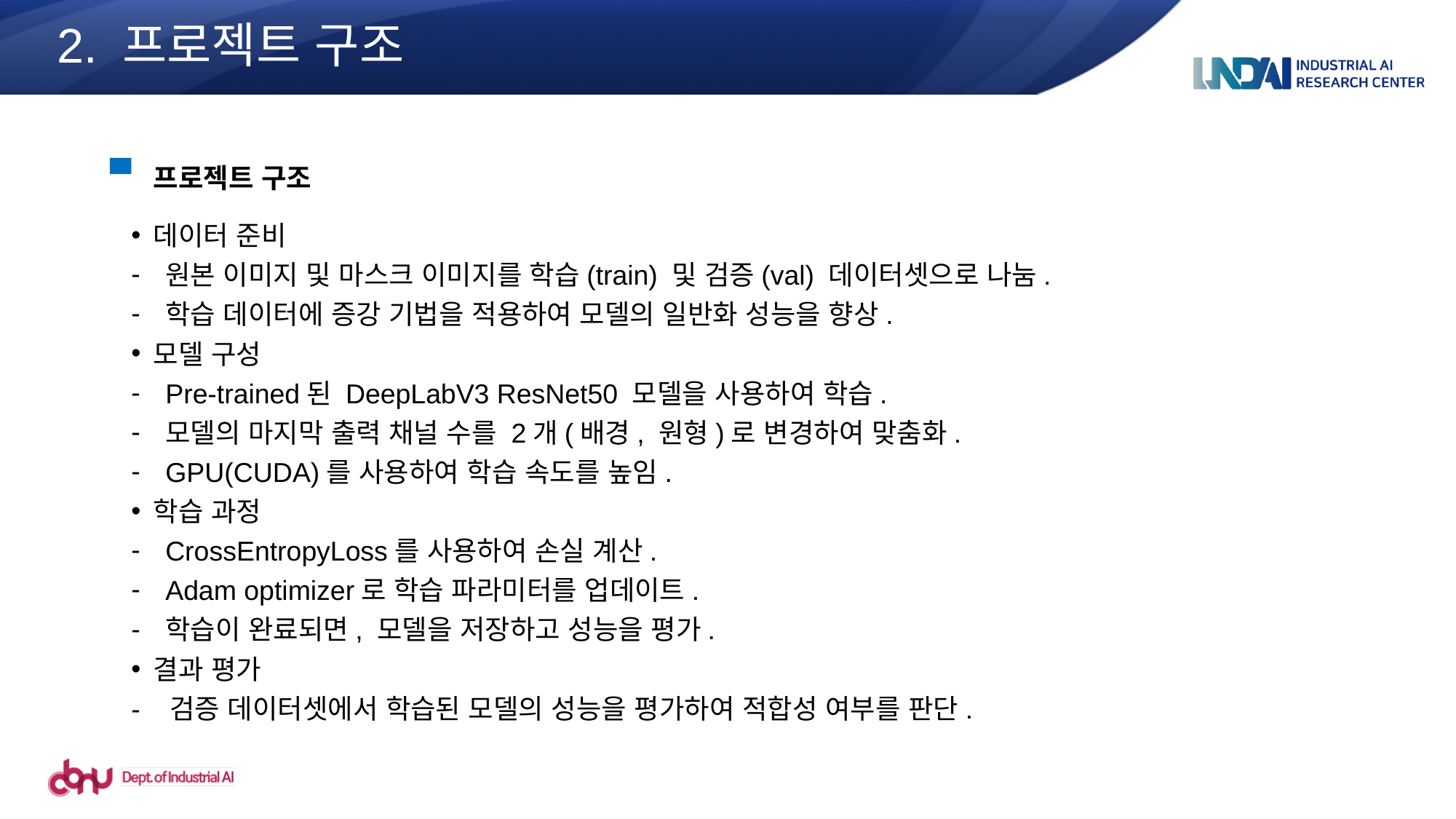

2. 프로젝트 구조
프로젝트 구조
데이터 준비
원본 이미지 및 마스크 이미지를 학습(train) 및 검증(val) 데이터셋으로 나눔.
학습 데이터에 증강 기법을 적용하여 모델의 일반화 성능을 향상.
모델 구성
Pre-trained된 DeepLabV3 ResNet50 모델을 사용하여 학습.
모델의 마지막 출력 채널 수를 2개(배경, 원형)로 변경하여 맞춤화.
GPU(CUDA)를 사용하여 학습 속도를 높임.
학습 과정
CrossEntropyLoss를 사용하여 손실 계산.
Adam optimizer로 학습 파라미터를 업데이트.
학습이 완료되면, 모델을 저장하고 성능을 평가.
결과 평가
-   검증 데이터셋에서 학습된 모델의 성능을 평가하여 적합성 여부를 판단.